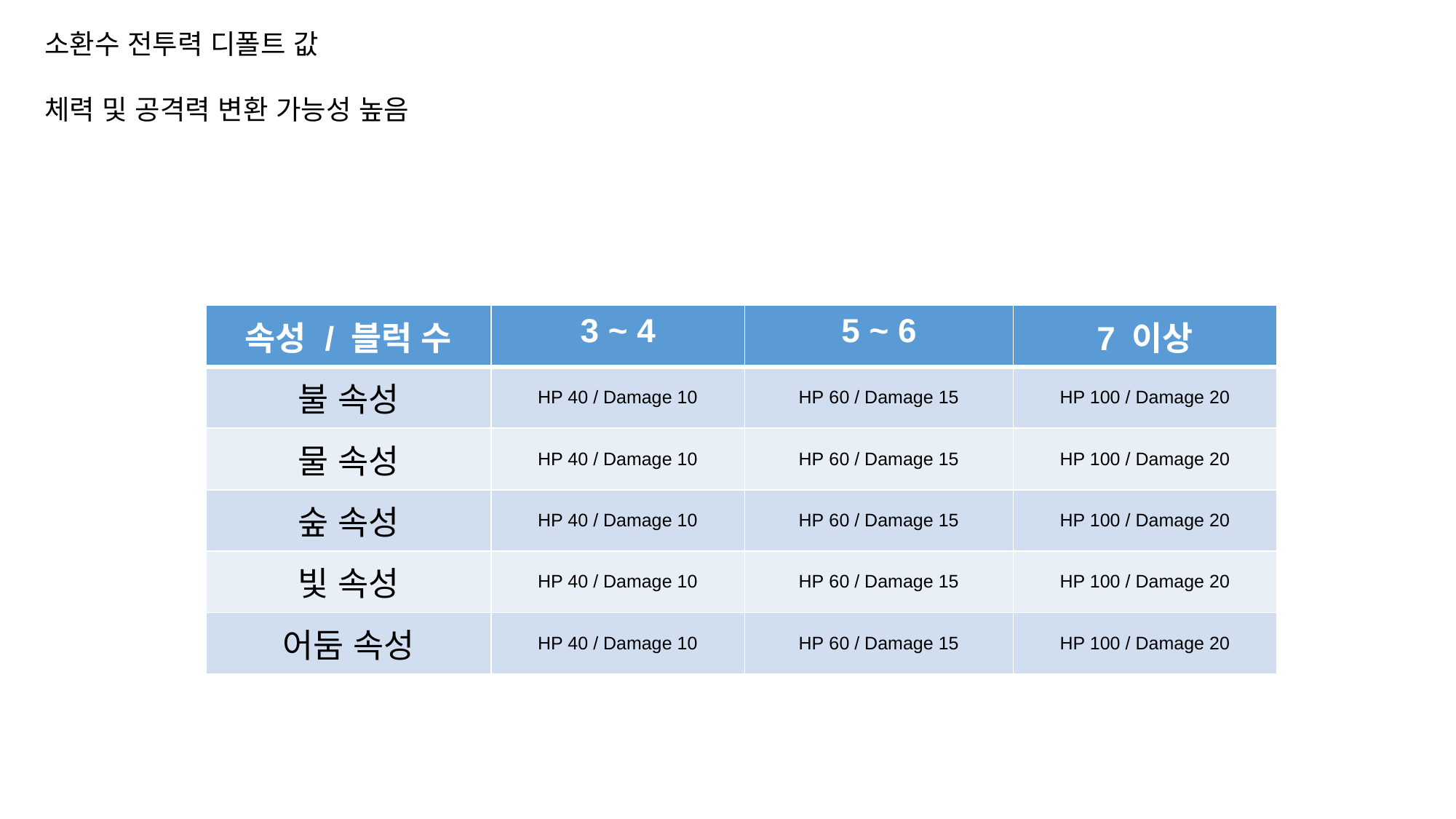

소환수 전투력 디폴트 값

체력 및 공격력 변환 가능성 높음
| 속성 / 블럭 수 | 3 ~ 4 | 5 ~ 6 | 7 이상 |
| --- | --- | --- | --- |
| 불 속성 | HP 40 / Damage 10 | HP 60 / Damage 15 | HP 100 / Damage 20 |
| 물 속성 | HP 40 / Damage 10 | HP 60 / Damage 15 | HP 100 / Damage 20 |
| 숲 속성 | HP 40 / Damage 10 | HP 60 / Damage 15 | HP 100 / Damage 20 |
| 빛 속성 | HP 40 / Damage 10 | HP 60 / Damage 15 | HP 100 / Damage 20 |
| 어둠 속성 | HP 40 / Damage 10 | HP 60 / Damage 15 | HP 100 / Damage 20 |